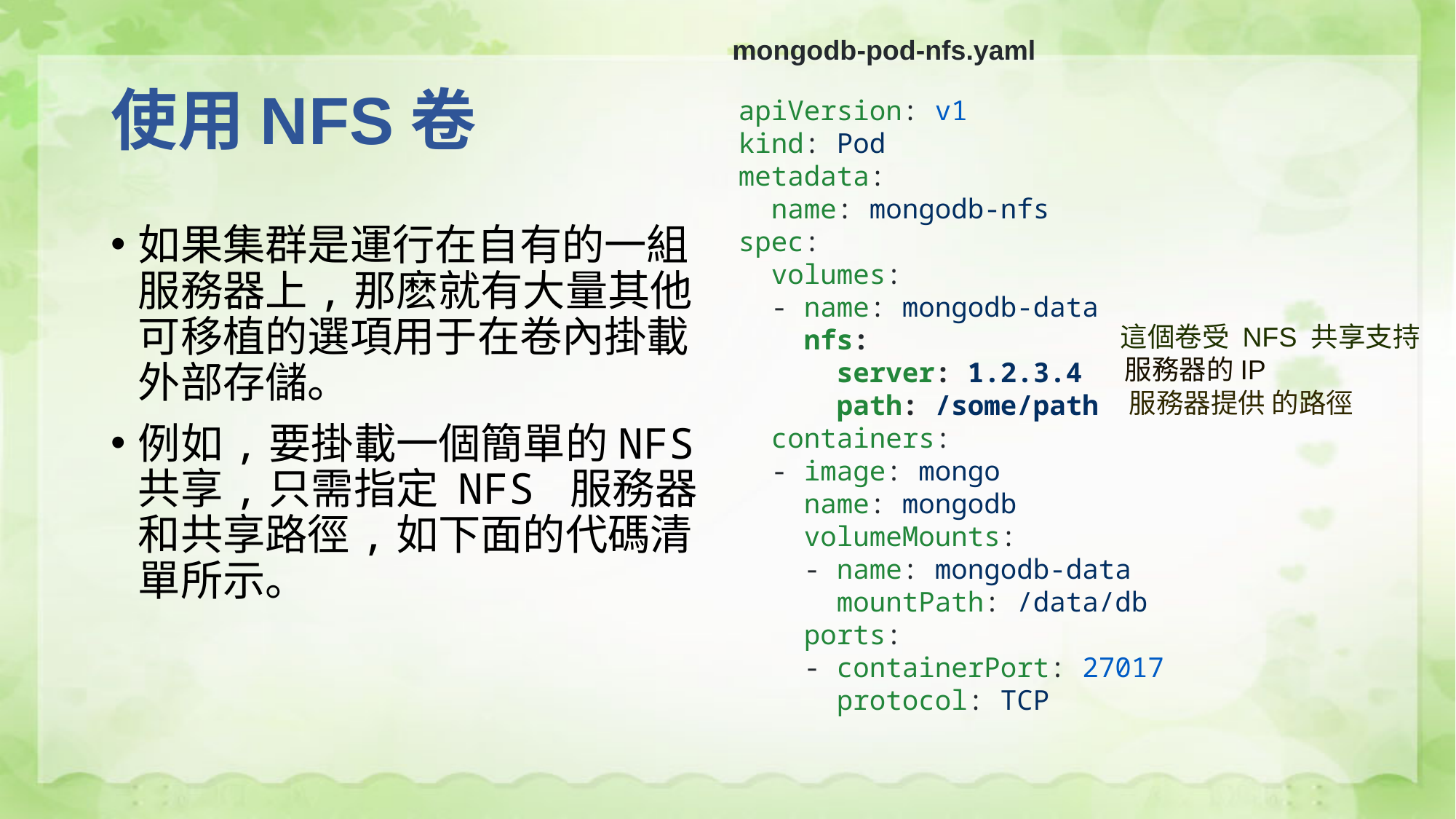

mongodb-pod-nfs.yaml
# 使用NFS卷
apiVersion: v1
kind: Pod
metadata:
  name: mongodb-nfs
spec:
  volumes:
  - name: mongodb-data
    nfs:
      server: 1.2.3.4
      path: /some/path
  containers:
  - image: mongo
    name: mongodb
    volumeMounts:
    - name: mongodb-data
      mountPath: /data/db
    ports:
    - containerPort: 27017
      protocol: TCP
如果集群是運行在自有的一組服務器上,那麽就有大量其他可移植的選項用于在卷內掛載外部存儲。
例如,要掛載一個簡單的NFS 共享,只需指定 NFS 服務器 和共享路徑,如下面的代碼清單所示。
這個卷受 NFS 共享支持
服務器的IP
服務器提供 的路徑